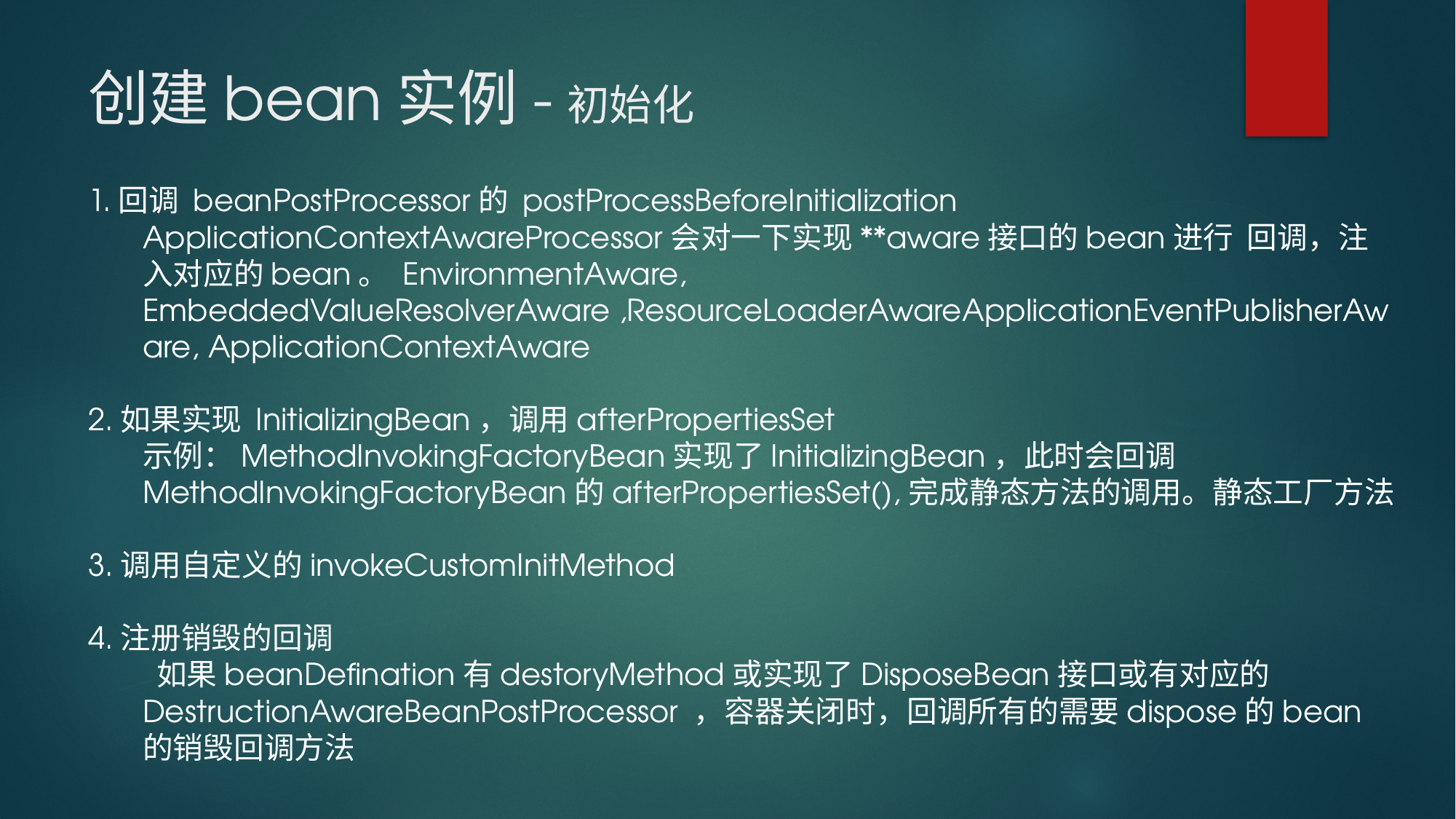

# 创建bean实例-初始化
1.回调 beanPostProcessor的 postProcessBeforeInitialization   ApplicationContextAwareProcessor会对一下实现**aware接口的bean进行  回调，注入对应的bean。 EnvironmentAware, EmbeddedValueResolverAware ,ResourceLoaderAwareApplicationEventPublisherAware, ApplicationContextAware

2.如果实现 InitializingBean，调用afterPropertiesSet
	示例：MethodInvokingFactoryBean实现了InitializingBean，此时会回调MethodInvokingFactoryBean的afterPropertiesSet(),完成静态方法的调用。静态工厂方法

3.调用自定义的invokeCustomInitMethod

4.注册销毁的回调
	 如果beanDefination有destoryMethod或实现了DisposeBean接口或有对应的DestructionAwareBeanPostProcessor ，容器关闭时，回调所有的需要dispose的bean的销毁回调方法